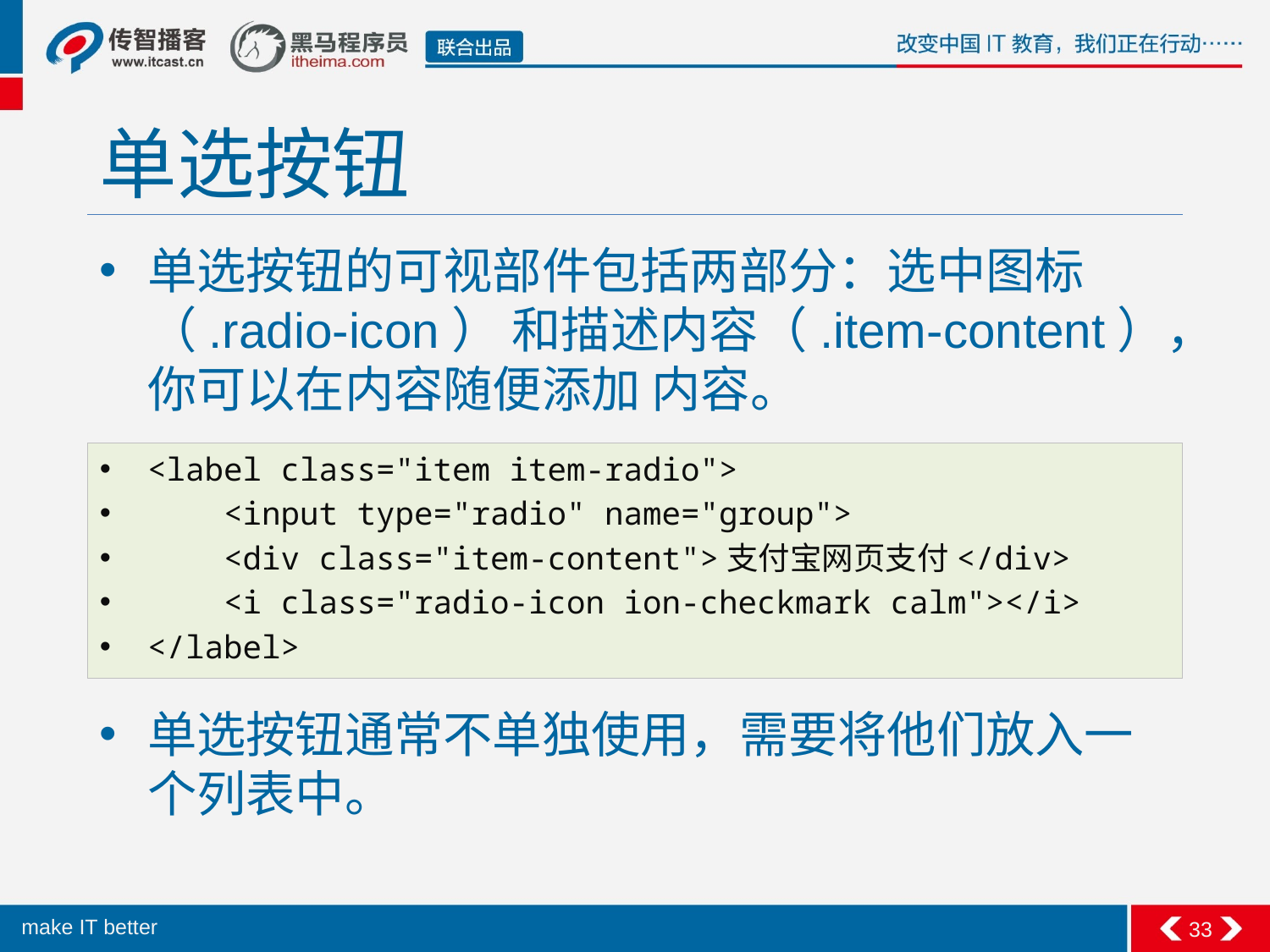

# 单选按钮
单选按钮的可视部件包括两部分：选中图标（.radio-icon） 和描述内容（.item-content），你可以在内容随便添加 内容。

单选按钮通常不单独使用，需要将他们放入一个列表中。
<label class="item item-radio">
    <input type="radio" name="group">
    <div class="item-content">支付宝网页支付</div>
    <i class="radio-icon ion-checkmark calm"></i>
</label>
33

make IT better